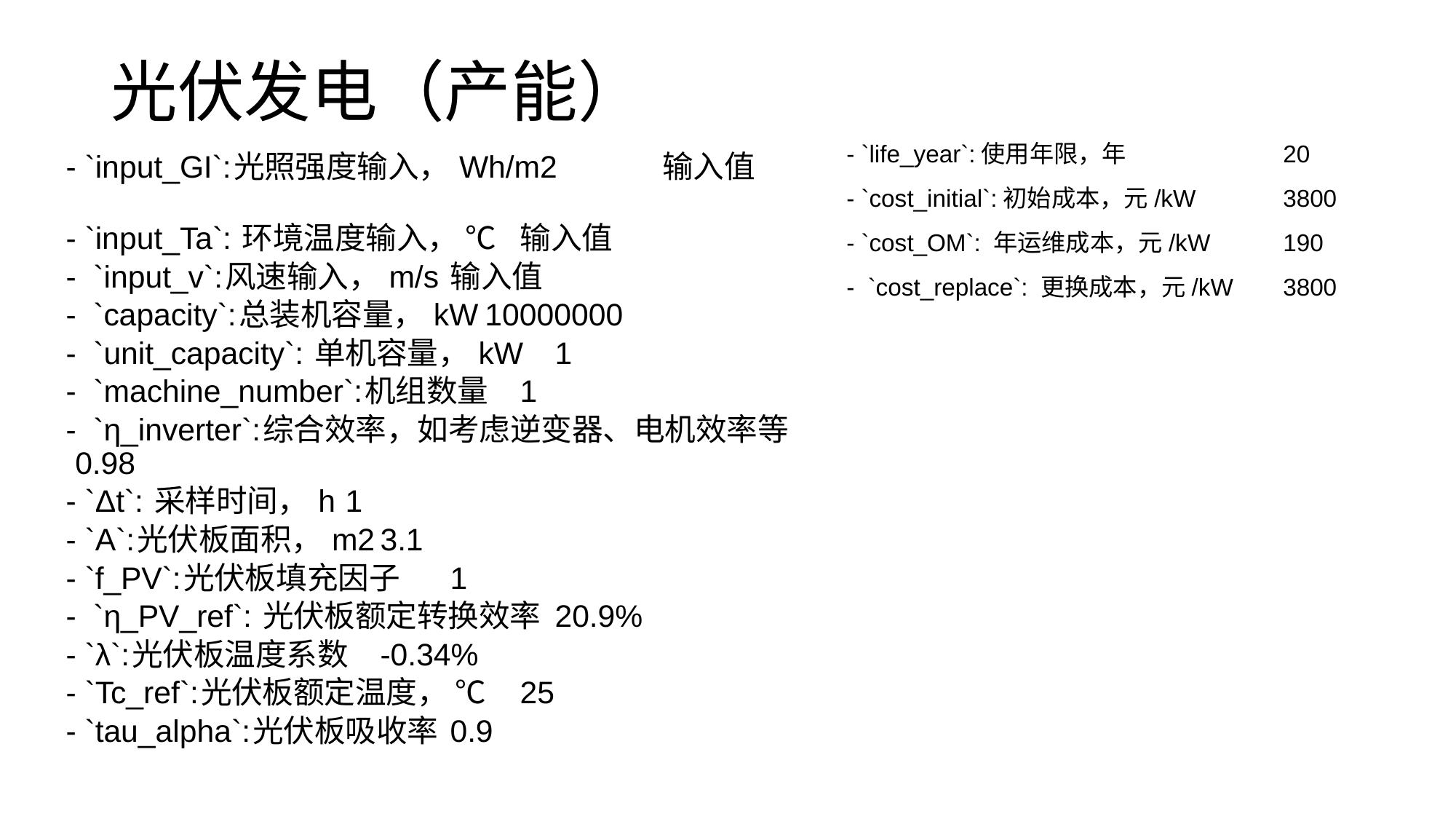

# 光伏发电（产能）
- `life_year`:使用年限，年		20
- `cost_initial`:初始成本，元/kW	3800
- `cost_OM`: 年运维成本，元/kW	190
-  `cost_replace`: 更换成本，元/kW	3800

- `input_GI`:光照强度输入， Wh/m2            输入值
- `input_Ta`: 环境温度输入， ℃		输入值
-  `input_v`:风速输入， m/s		输入值
-  `capacity`:总装机容量， kW		10000000
-  `unit_capacity`: 单机容量， kW		1
-  `machine_number`:机组数量		1
-  `η_inverter`:综合效率，如考虑逆变器、电机效率等	  0.98
- `Δt`: 采样时间， h			1
- `A`:光伏板面积， m2			3.1
- `f_PV`:光伏板填充因子			1
-  `η_PV_ref`: 光伏板额定转换效率		20.9%
- `λ`:光伏板温度系数			-0.34%
- `Tc_ref`:光伏板额定温度， ℃		25
- `tau_alpha`:光伏板吸收率			0.9